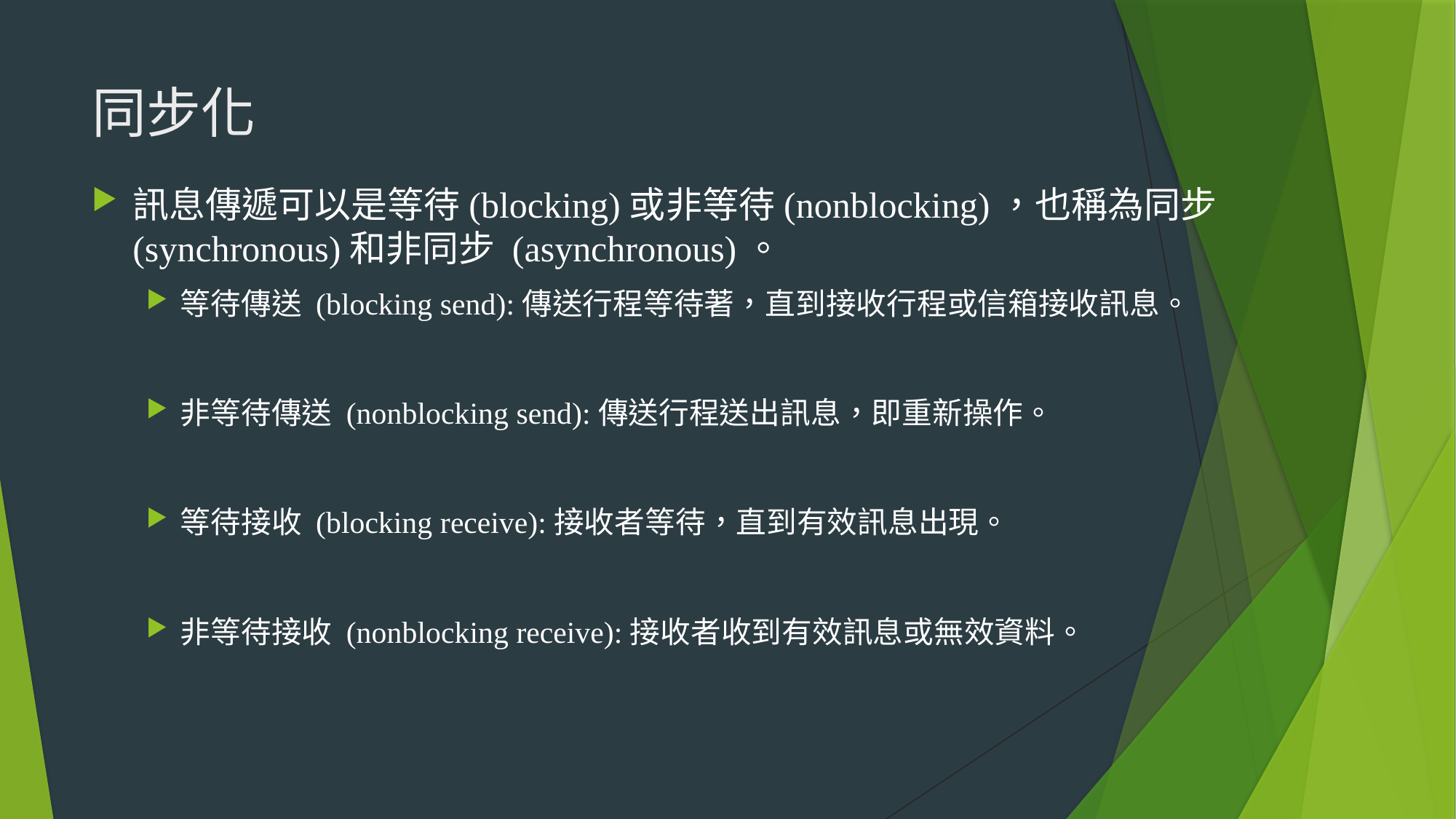

# 同步化
訊息傳遞可以是等待(blocking)或非等待(nonblocking)，也稱為同步 (synchronous)和非同步 (asynchronous)。
等待傳送 (blocking send):傳送行程等待著，直到接收行程或信箱接收訊息。

非等待傳送 (nonblocking send):傳送行程送出訊息，即重新操作。

等待接收 (blocking receive):接收者等待，直到有效訊息出現。

非等待接收 (nonblocking receive):接收者收到有效訊息或無效資料。